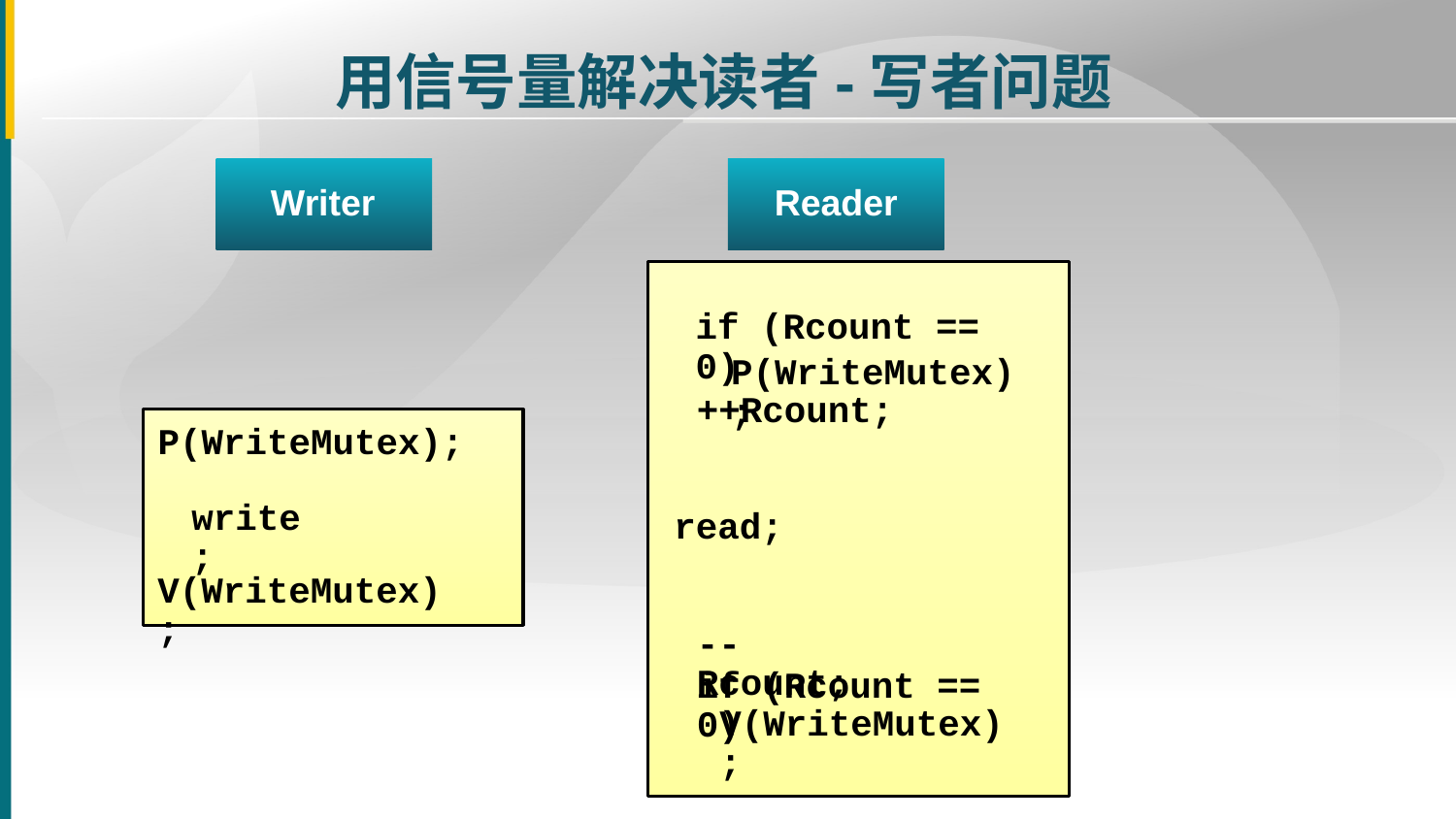

用信号量解决读者-写者问题

Writer

Reader

if (Rcount == 0)
P(WriteMutex);
++Rcount;
read;
--Rcount;
if (Rcount == 0)
V(WriteMutex);

P(WriteMutex);
write;
V(WriteMutex);